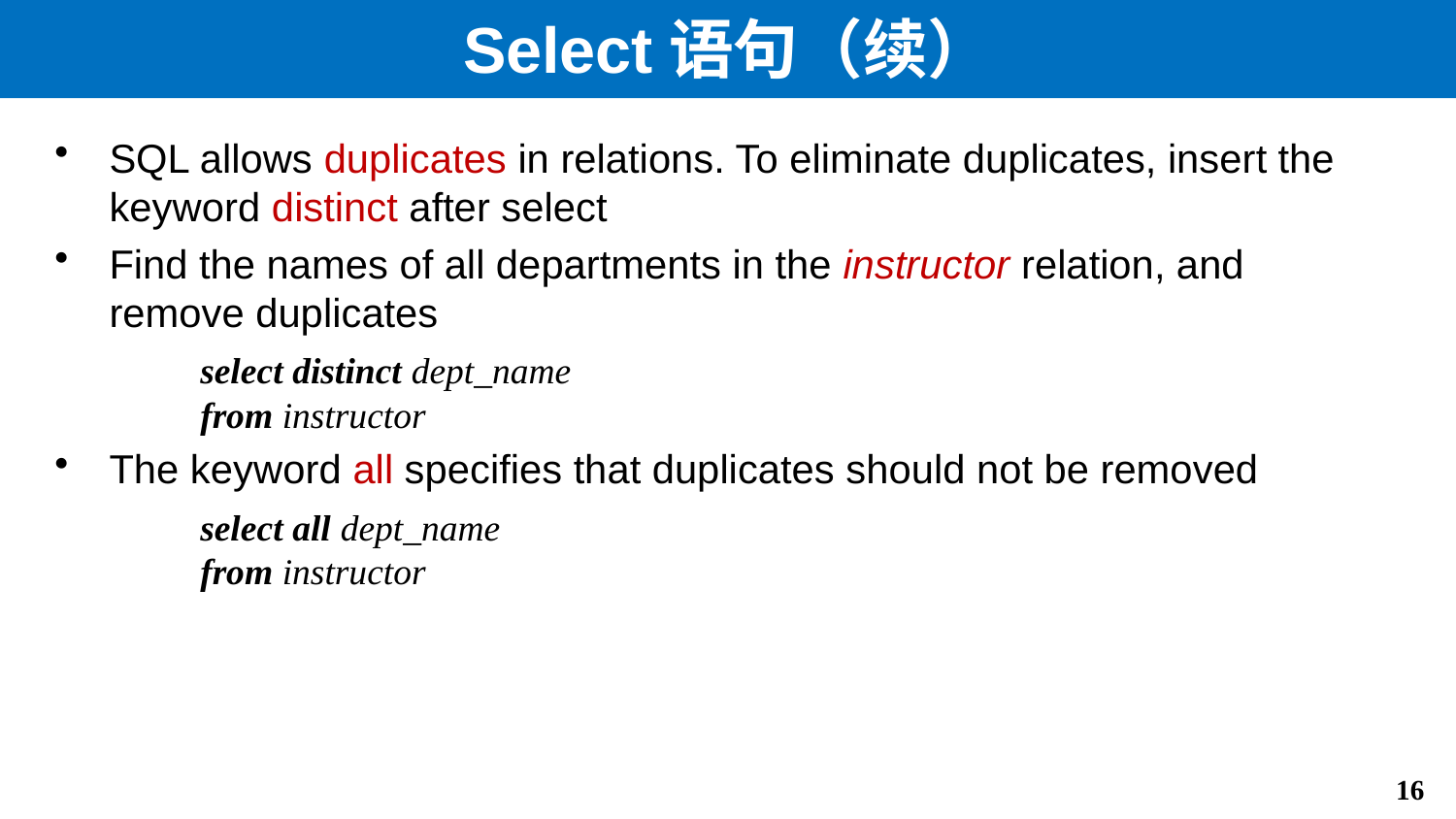

# Select语句（续）
SQL allows duplicates in relations. To eliminate duplicates, insert the keyword distinct after select
Find the names of all departments in the instructor relation, and remove duplicates
	select distinct dept_name
	from instructor
The keyword all specifies that duplicates should not be removed
	select all dept_name
	from instructor